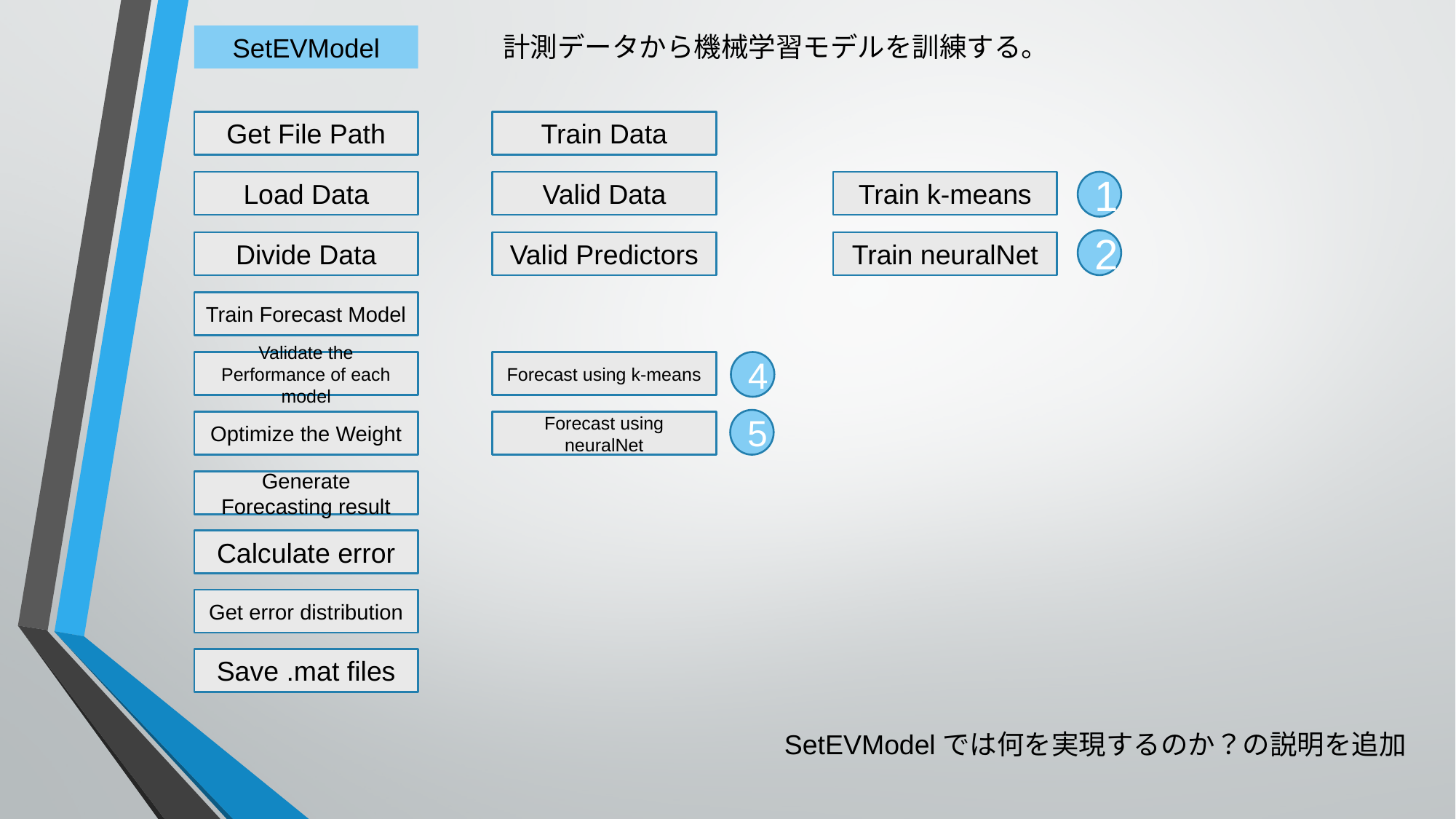

計測データから機械学習モデルを訓練する。
# SetEVModel
Get File Path
Train Data
Load Data
Valid Data
Train k-means
1
2
Divide Data
Valid Predictors
Train neuralNet
Train Forecast Model
Validate the Performance of each model
Forecast using k-means
4
5
Optimize the Weight
Forecast using neuralNet
Generate Forecasting result
Calculate error
Get error distribution
Save .mat files
SetEVModelでは何を実現するのか？の説明を追加